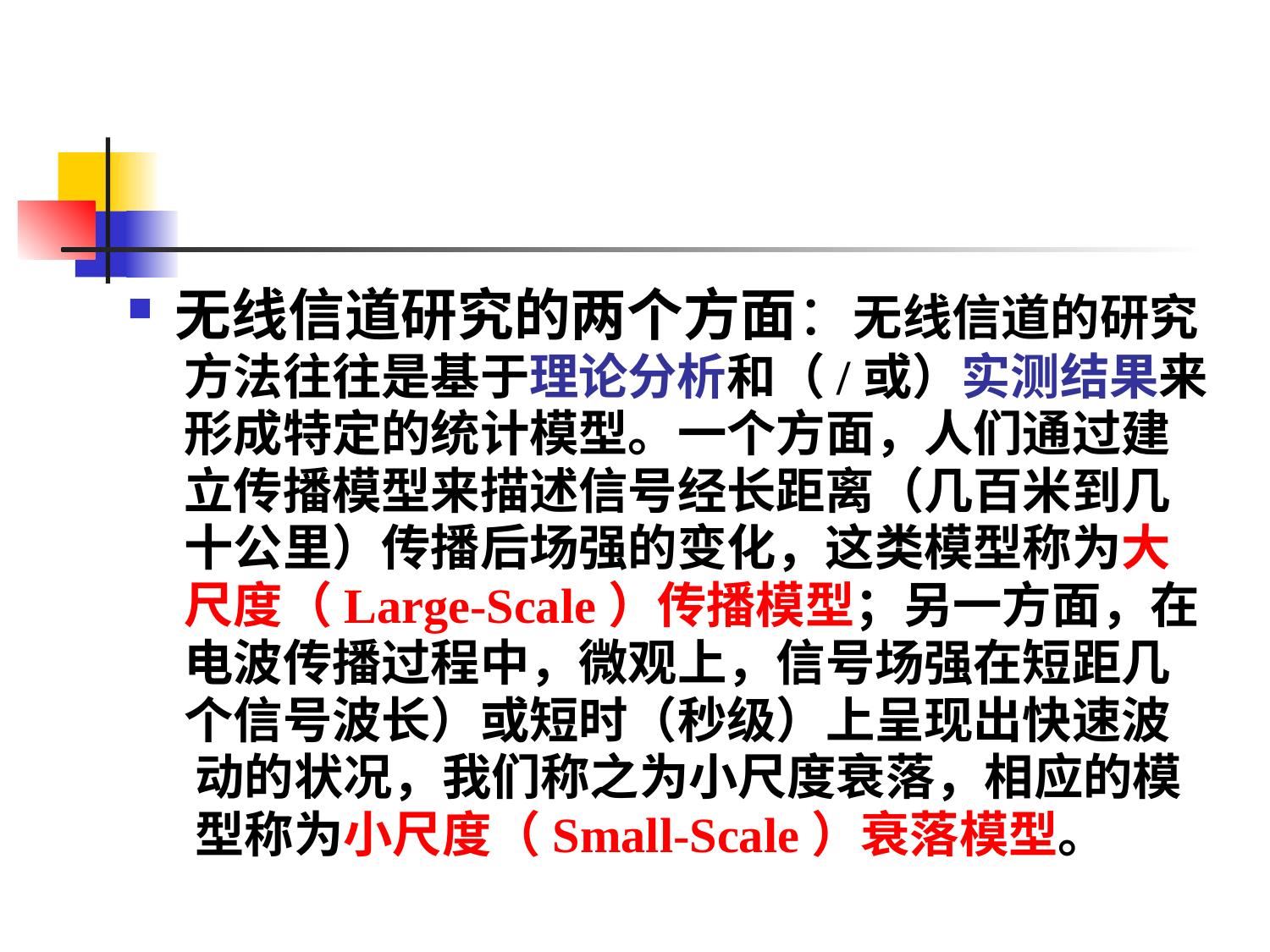

#
无线信道研究的两个方面：无线信道的研究
    方法往往是基于理论分析和（/或）实测结果来
    形成特定的统计模型。一个方面，人们通过建
    立传播模型来描述信号经长距离（几百米到几
    十公里）传播后场强的变化，这类模型称为大
    尺度（Large-Scale）传播模型；另一方面，在
    电波传播过程中，微观上，信号场强在短距几
    个信号波长）或短时（秒级）上呈现出快速波
     动的状况，我们称之为小尺度衰落，相应的模
     型称为小尺度（Small-Scale）衰落模型。